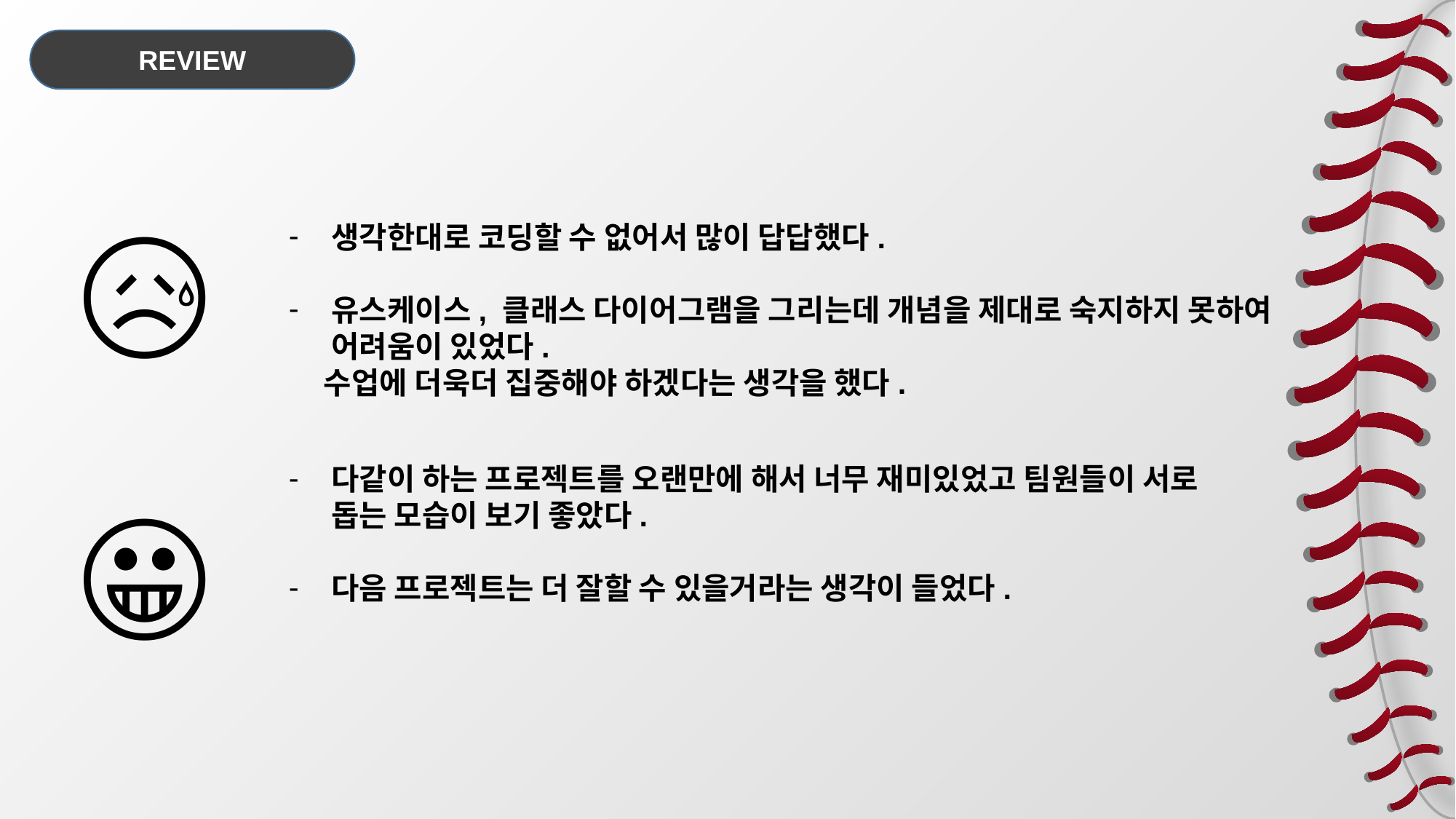

REVIEW
😥

생각한대로 코딩할 수 없어서 많이 답답했다.

유스케이스, 클래스 다이어그램을 그리는데 개념을 제대로 숙지하지 못하여 어려움이 있었다.
    수업에 더욱더 집중해야 하겠다는 생각을 했다.

다같이 하는 프로젝트를 오랜만에 해서 너무 재미있었고 팀원들이 서로 돕는 모습이 보기 좋았다.

다음 프로젝트는 더 잘할 수 있을거라는 생각이 들었다.

😀